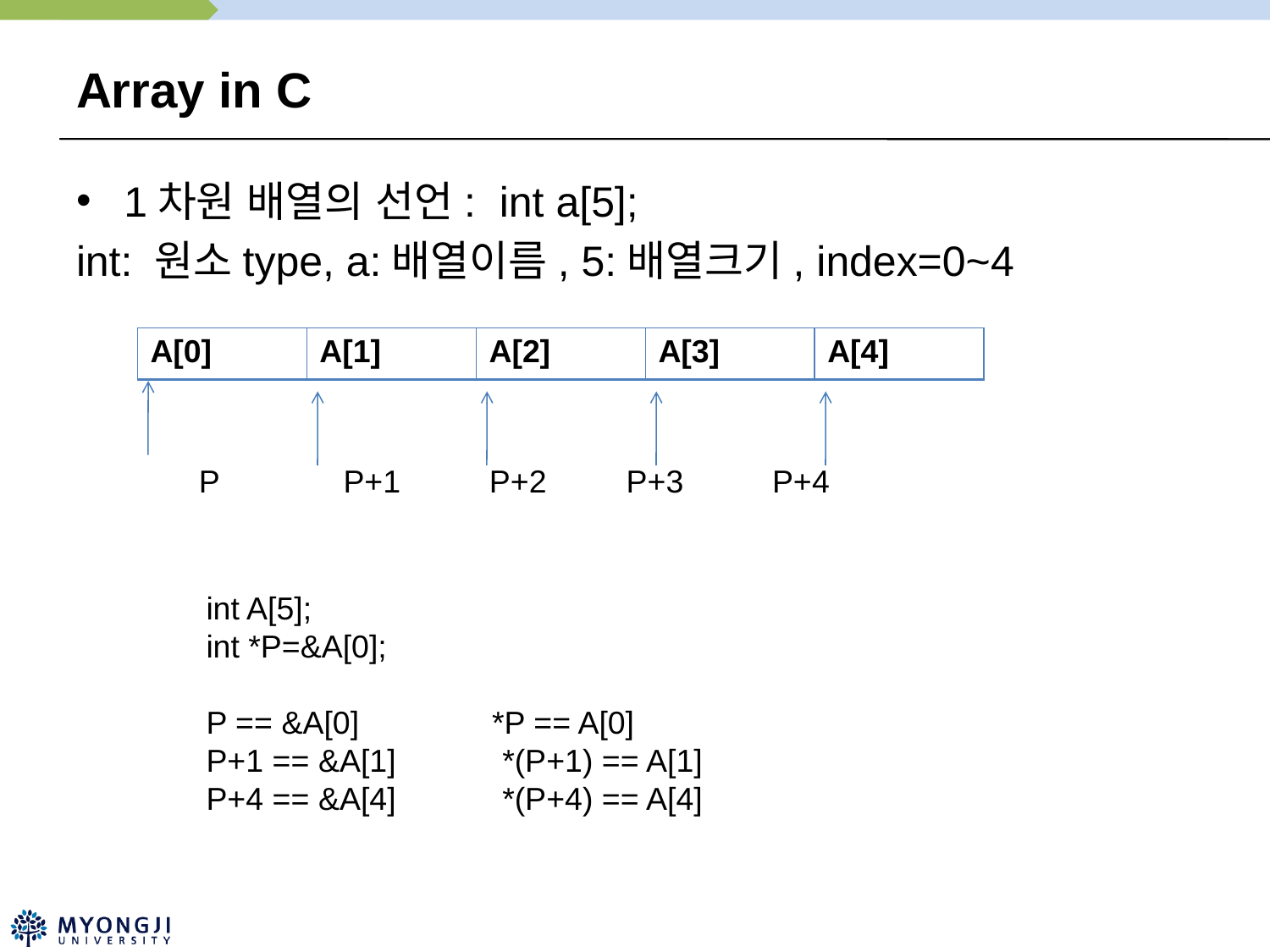

# Array in C
1차원 배열의 선언:  int a[5];
int: 원소type, a:배열이름, 5:배열크기, index=0~4

| A[0] | A[1] | A[2] | A[3] | A[4] |
| --- | --- | --- | --- | --- |
 P              P+1          P+2         P+3          P+4
int A[5];
int *P=&A[0];

P == &A[0]               *P == A[0]
P+1 == &A[1]            *(P+1) == A[1]
P+4 == &A[4]            *(P+4) == A[4]